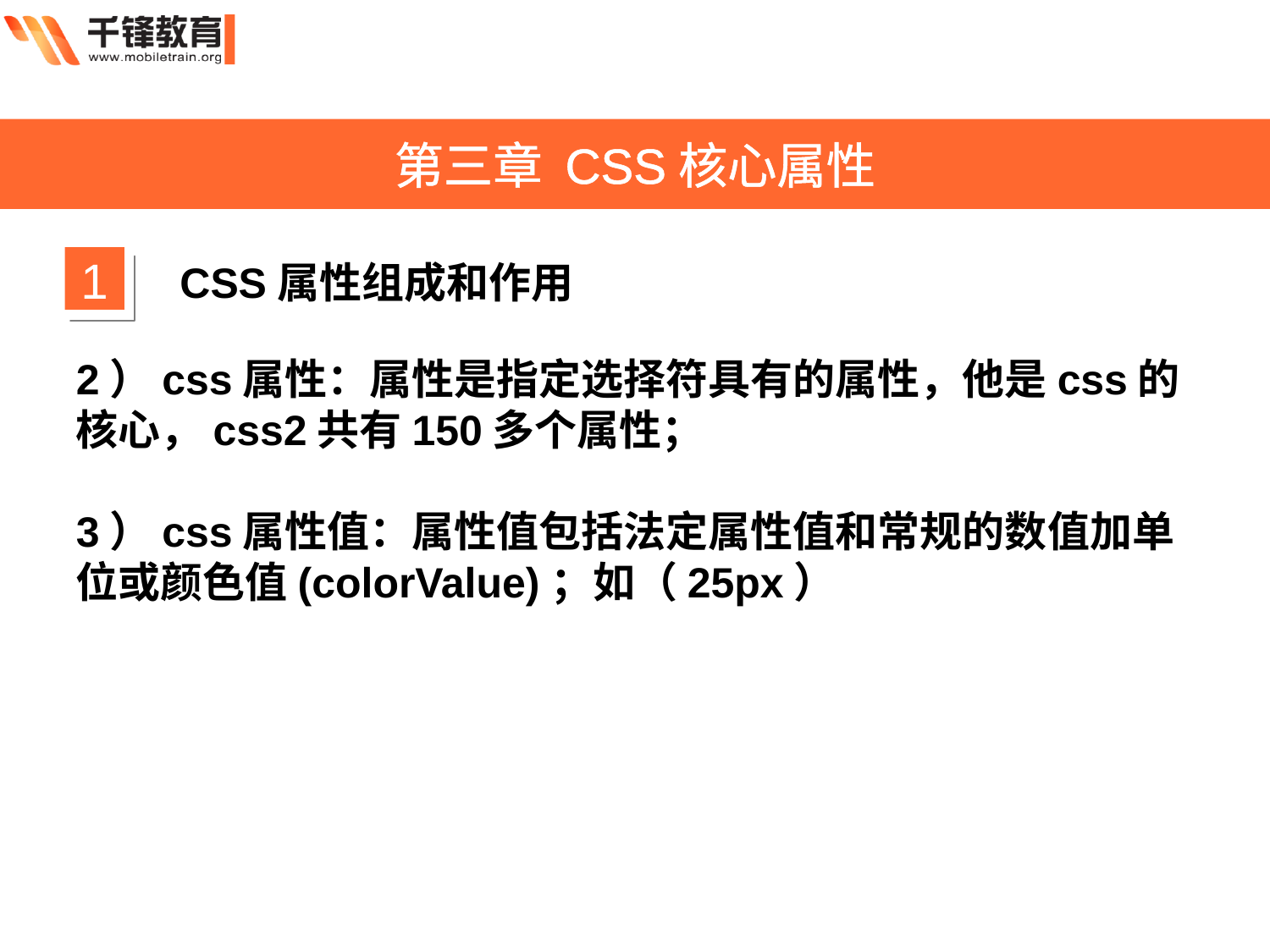

第三章 CSS核心属性
1

CSS属性组成和作用

2）css属性：属性是指定选择符具有的属性，他是css的核心，css2共有150多个属性；

3）css属性值：属性值包括法定属性值和常规的数值加单位或颜色值(colorValue)；如（25px）